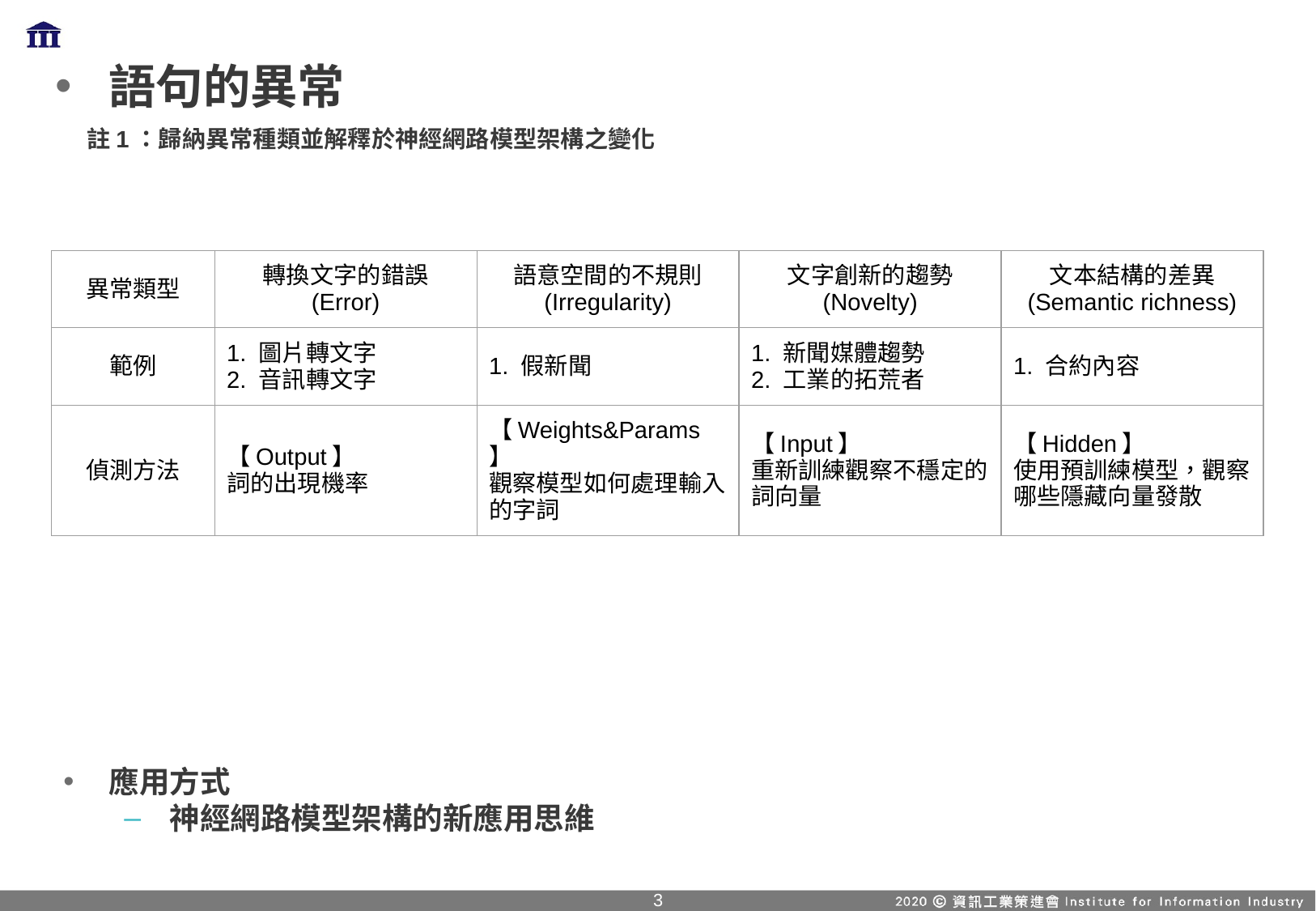

語句的異常
      註1：歸納異常種類並解釋於神經網路模型架構之變化
| 異常類型 | 轉換文字的錯誤 (Error) | 語意空間的不規則 (Irregularity) | 文字創新的趨勢 (Novelty) | 文本結構的差異 (Semantic richness) |
| --- | --- | --- | --- | --- |
| 範例 | 1. 圖片轉文字 2. 音訊轉文字 | 1. 假新聞 | 1. 新聞媒體趨勢 2. 工業的拓荒者 | 1. 合約內容 |
| 偵測方法 | 【Output】 詞的出現機率 | 【Weights&Params】 觀察模型如何處理輸入的字詞 | 【Input】 重新訓練觀察不穩定的詞向量 | 【Hidden】 使用預訓練模型，觀察哪些隱藏向量發散 |
應用方式
神經網路模型架構的新應用思維
3